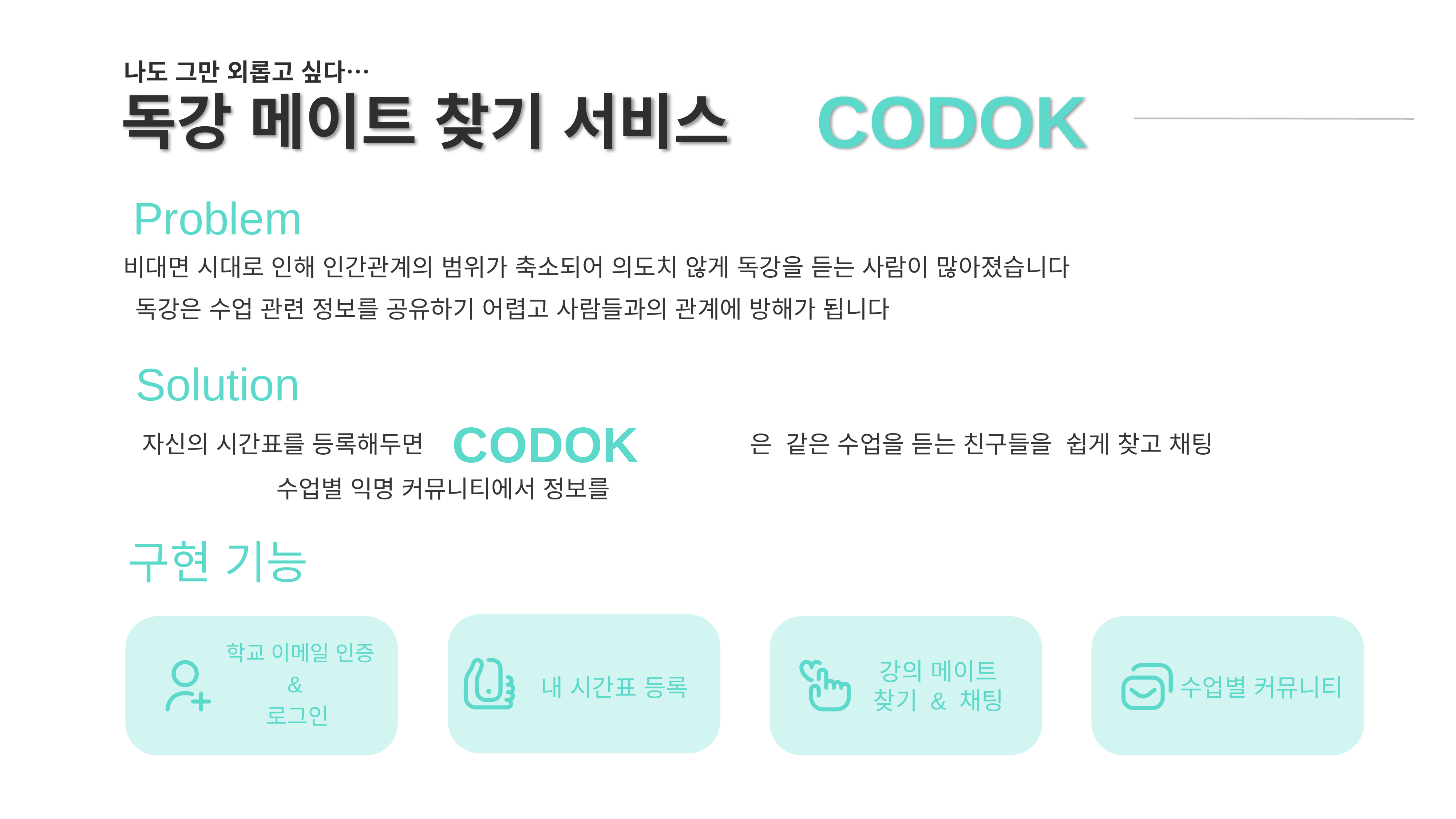

나도 그만 외롭고 싶다…
CODOK
독강 메이트 찾기 서비스
Problem
비대면 시대로 인해 인간관계의 범위가 축소되어 의도치 않게 독강을 듣는 사람이 많아졌습니다
독강은 수업 관련 정보를 공유하기 어렵고 사람들과의 관계에 방해가 됩니다
Solution
CODOK
자신의 시간표를 등록해두면
은  같은 수업을 듣는 친구들을  쉽게 찾고 채팅
수업별 익명 커뮤니티에서 정보를
구현 기능

학교 이메일 인증
강의 메이트 찾기 & 채팅

&
내 시간표 등록
수업별 커뮤니티
로그인